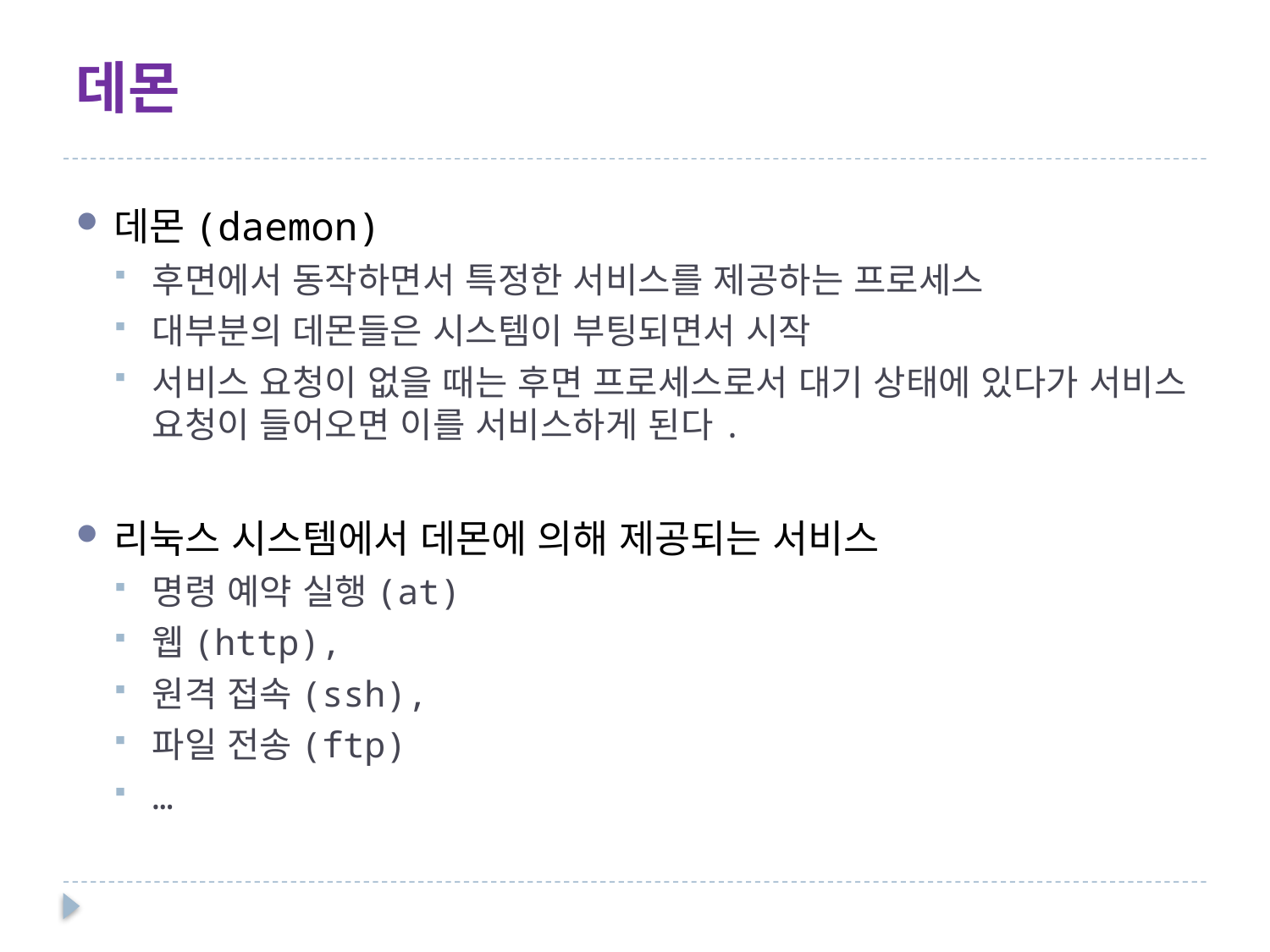

# 데몬
데몬(daemon)
후면에서 동작하면서 특정한 서비스를 제공하는 프로세스
대부분의 데몬들은 시스템이 부팅되면서 시작
서비스 요청이 없을 때는 후면 프로세스로서 대기 상태에 있다가 서비스 요청이 들어오면 이를 서비스하게 된다.

리눅스 시스템에서 데몬에 의해 제공되는 서비스
명령 예약 실행(at)
웹(http),
원격 접속(ssh),
파일 전송(ftp)
…